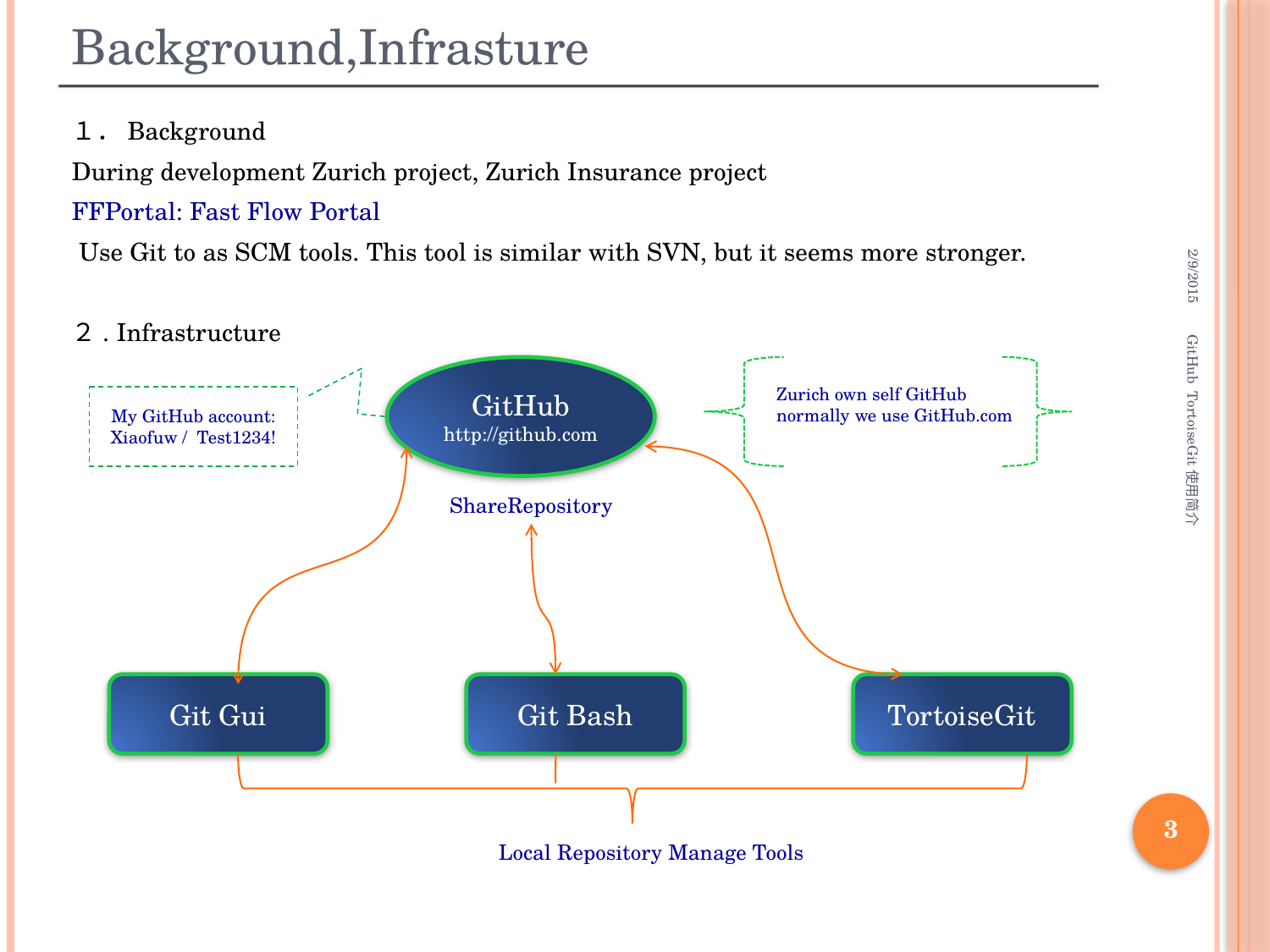

# Background,Infrasture
１．Background
During development Zurich project, Zurich Insurance project
FFPortal: Fast Flow Portal
 Use Git to as SCM tools. This tool is similar with SVN, but it seems more stronger.

２. Infrastructure
2/9/2015
GitHub
http://github.com

Zurich own self GitHub
normally we use GitHub.com
My GitHub account:
Xiaofuw /  Test1234!
ShareRepository
GitHub  TortoiseGit使用简介
Git Gui
Git Bash
TortoiseGit

3
Local Repository Manage Tools